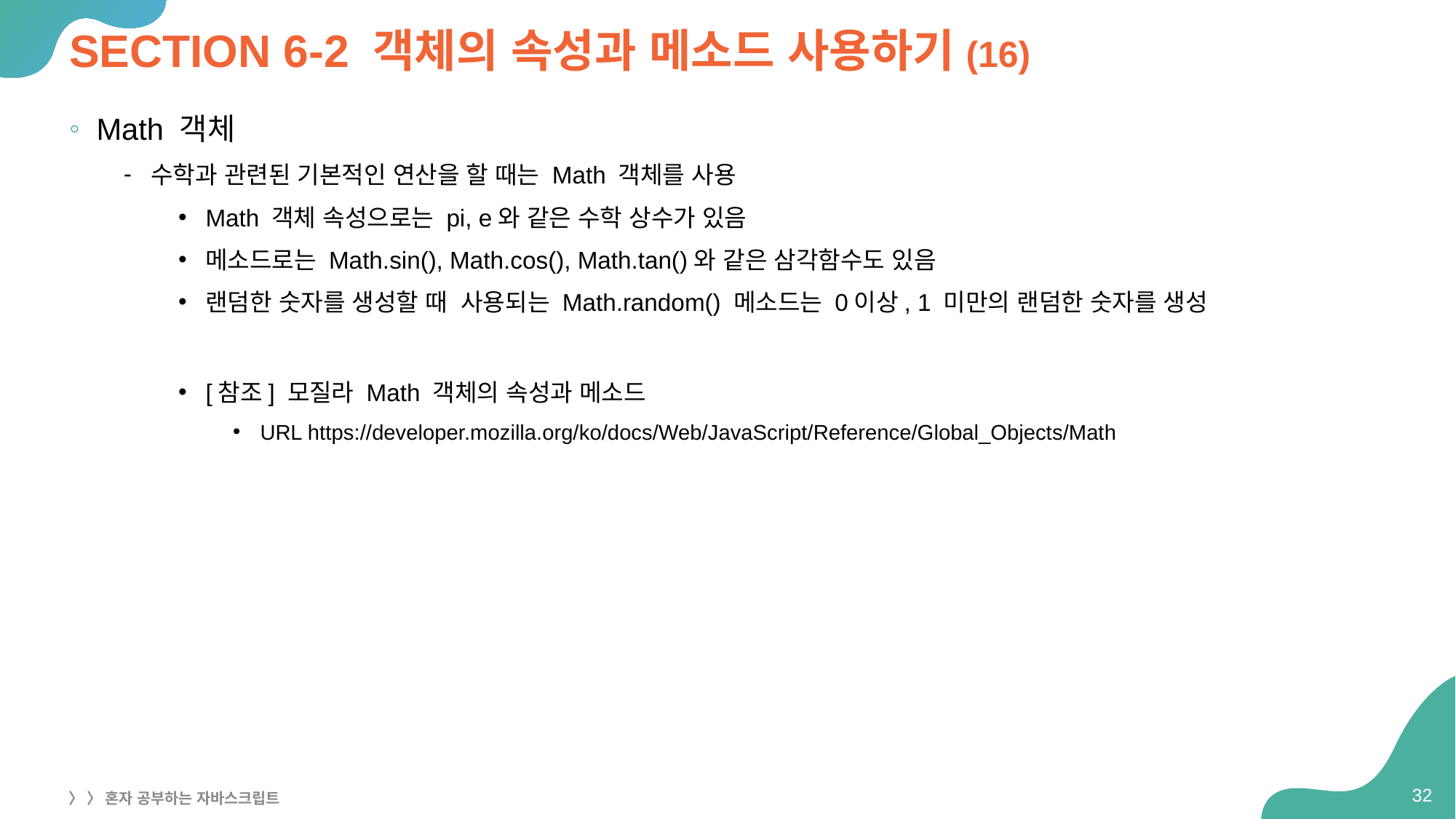

# SECTION 6-2 객체의 속성과 메소드 사용하기(16)
Math 객체
수학과 관련된 기본적인 연산을 할 때는 Math 객체를 사용
Math 객체 속성으로는 pi, e와 같은 수학 상수가 있음
메소드로는 Math.sin(), Math.cos(), Math.tan()와 같은 삼각함수도 있음
랜덤한 숫자를 생성할 때  사용되는 Math.random() 메소드는 0이상, 1 미만의 랜덤한 숫자를 생성

[참조] 모질라 Math 객체의 속성과 메소드
URL https://developer.mozilla.org/ko/docs/Web/JavaScript/Reference/Global_Objects/Math

32
〉 〉 혼자 공부하는 자바스크립트